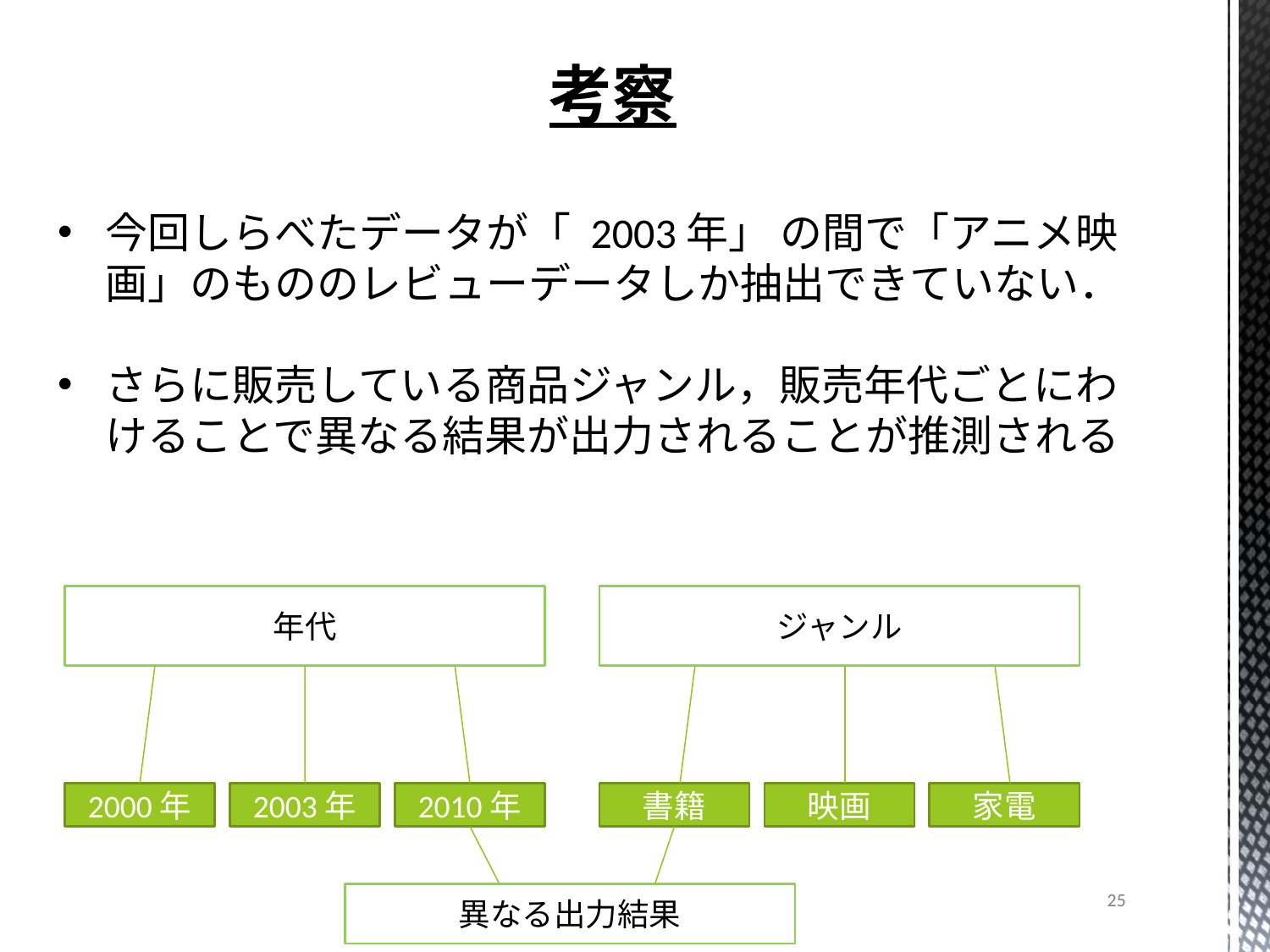

考察
今回しらべたデータが「 2003年」 の間で「アニメ映画」のもののレビューデータしか抽出できていない．

さらに販売している商品ジャンル，販売年代ごとにわけることで異なる結果が出力されることが推測される
年代
ジャンル
2000年
2003年
2010年
書籍
映画
家電
異なる出力結果
25